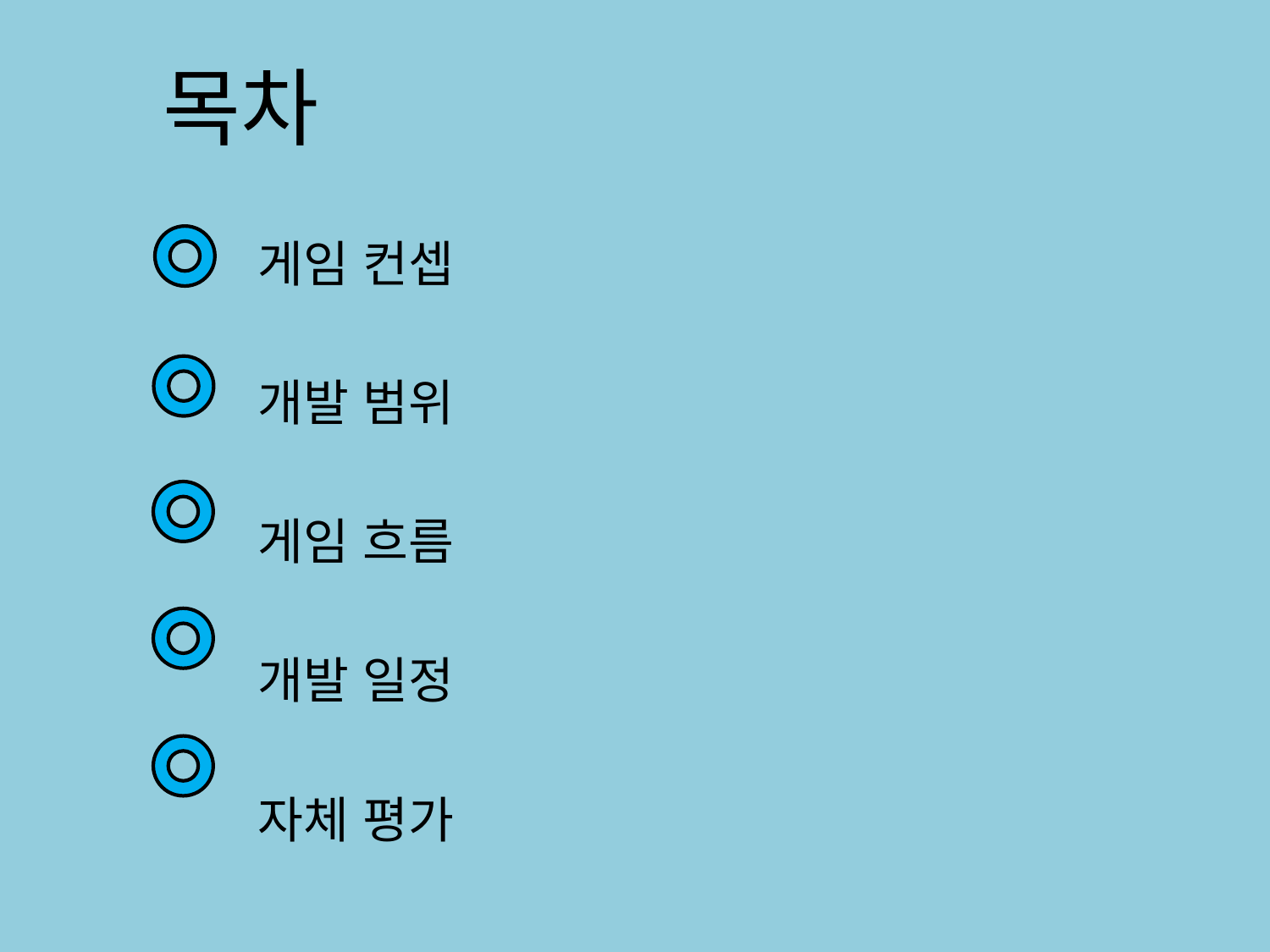

# 목차

게임 컨셉

개발 범위

게임 흐름

개발 일정

자체 평가